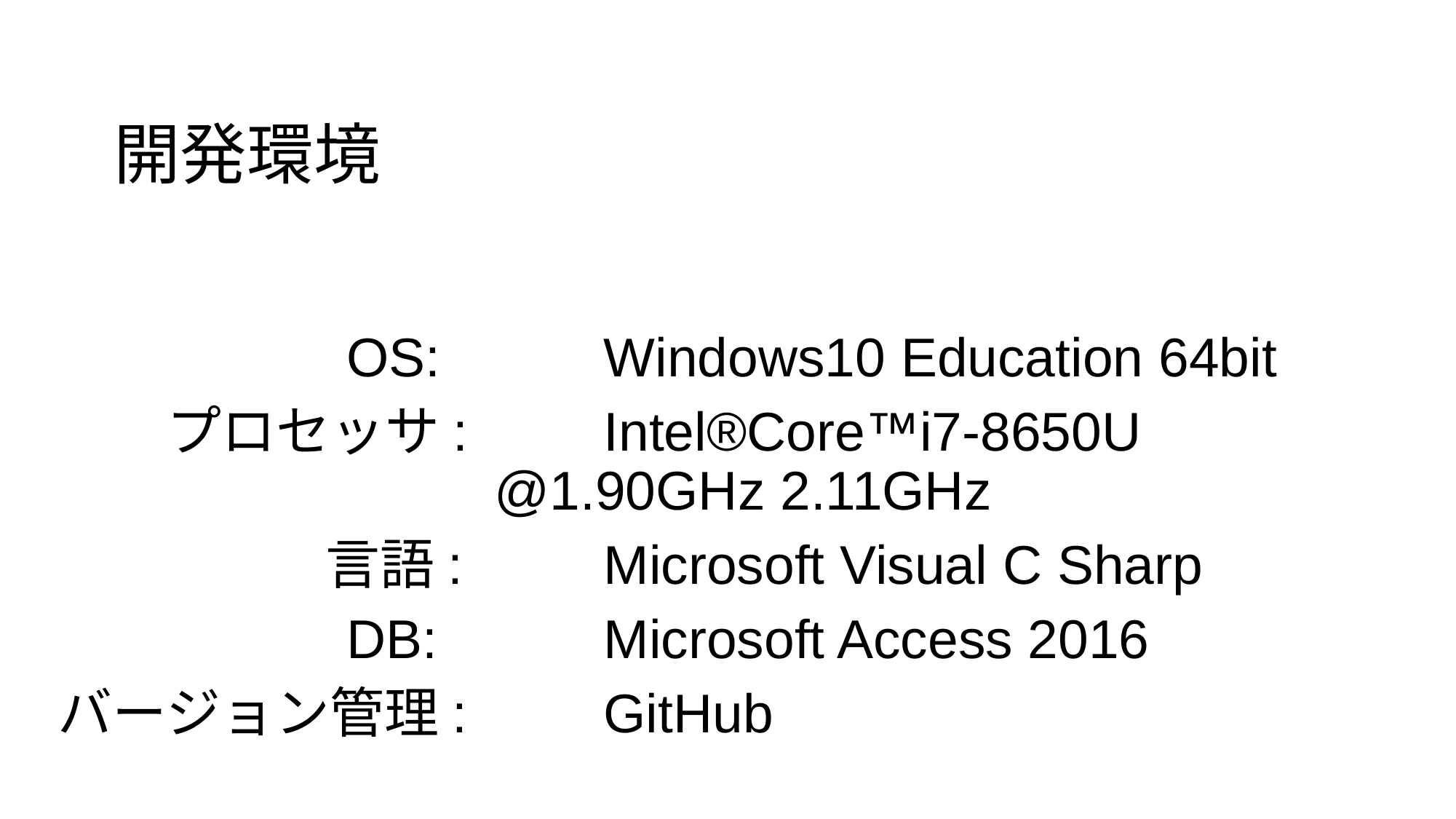

# 開発環境
		       OS: 		Windows10 Education 64bit
	プロセッサ:		Intel®Core™i7-8650U							@1.90GHz 2.11GHz
		   言語:		Microsoft Visual C Sharp
		     DB:		Microsoft Access 2016
バージョン管理:		GitHub